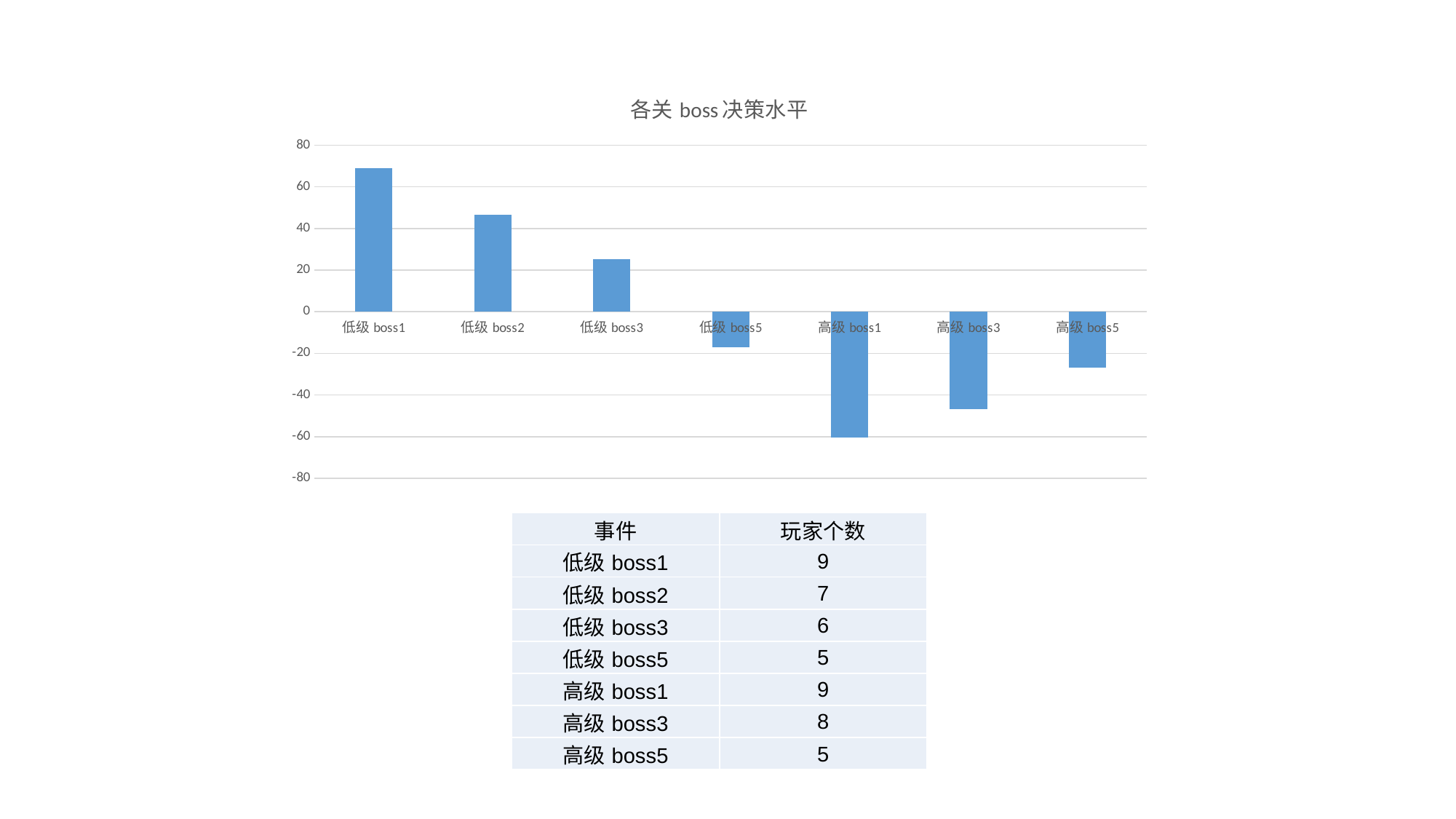

### Chart: 各关boss决策水平

| Category | 值 |
|---|---|
| 低级boss1 | 68.90972783213071 |
| 低级boss2 | 46.600398080348626 |
| 低级boss3 | 25.10366606824392 |
| 低级boss5 | -17.119965254937902 |
| 高级boss1 | -60.24428339041182 |
| 高级boss3 | -46.68566407646295 |
| 高级boss5 | -26.83531001979499 |
| 事件 | 玩家个数 |
| --- | --- |
| 低级boss1 | 9 |
| 低级boss2 | 7 |
| 低级boss3 | 6 |
| 低级boss5 | 5 |
| 高级boss1 | 9 |
| 高级boss3 | 8 |
| 高级boss5 | 5 |